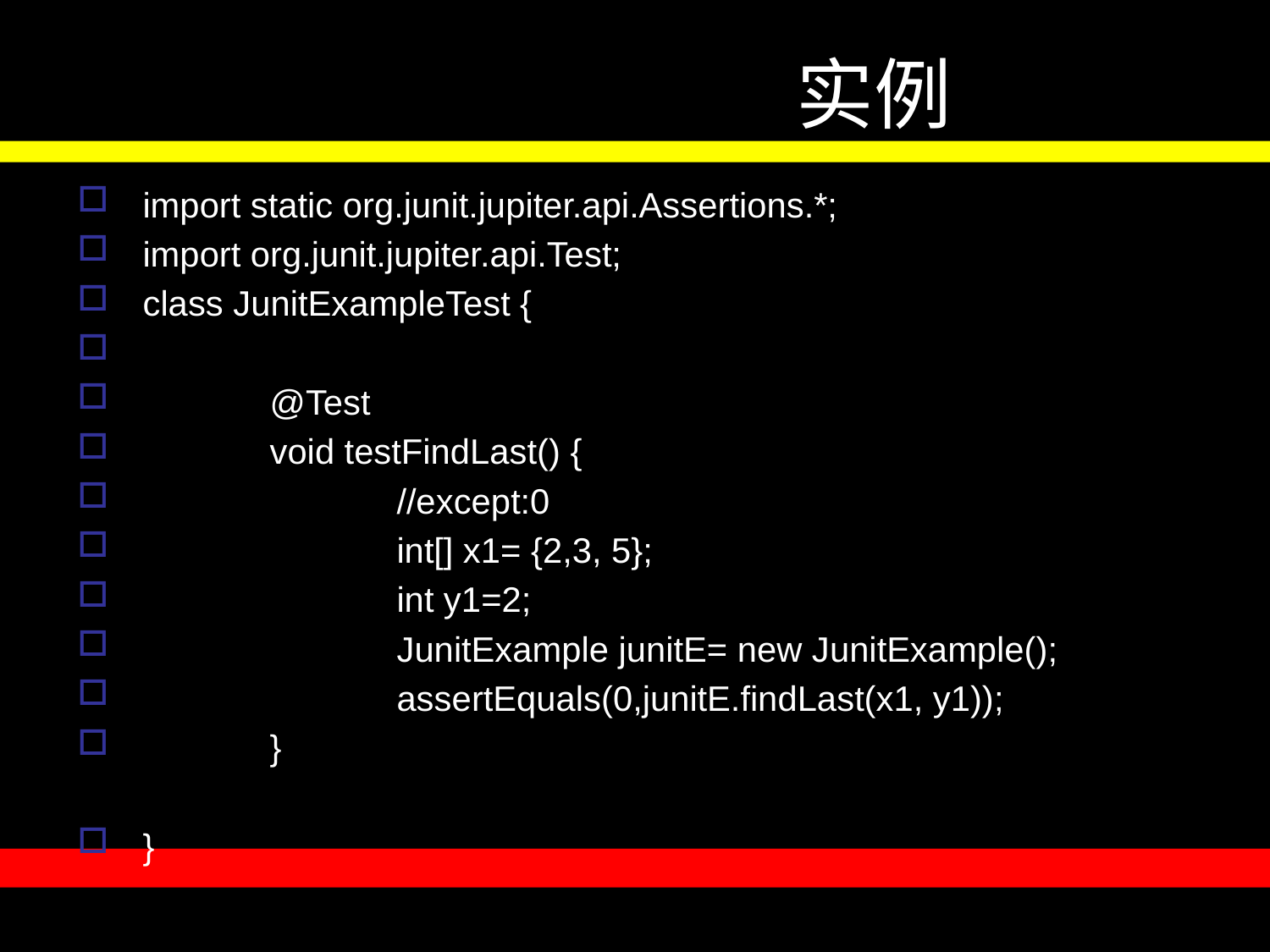

# 实例
import static org.junit.jupiter.api.Assertions.*;
import org.junit.jupiter.api.Test;
class JunitExampleTest {

	@Test
	void testFindLast() {
		//except:0
		int[] x1= {2,3, 5};
		int y1=2;
		JunitExample junitE= new JunitExample();
		assertEquals(0,junitE.findLast(x1, y1));
	}

}